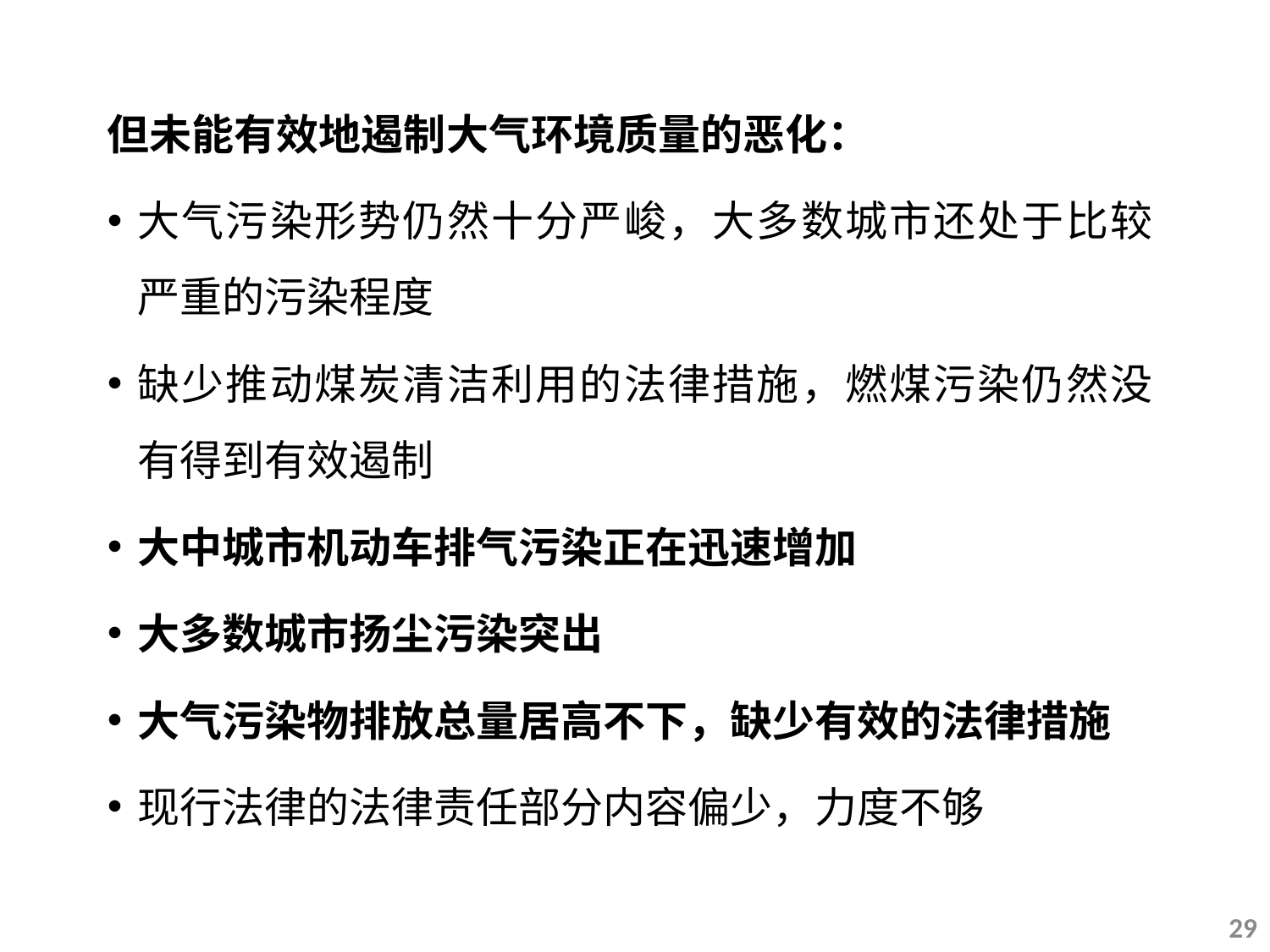

但未能有效地遏制大气环境质量的恶化：
大气污染形势仍然十分严峻，大多数城市还处于比较严重的污染程度
缺少推动煤炭清洁利用的法律措施，燃煤污染仍然没有得到有效遏制
大中城市机动车排气污染正在迅速增加
大多数城市扬尘污染突出
大气污染物排放总量居高不下，缺少有效的法律措施
现行法律的法律责任部分内容偏少，力度不够
29